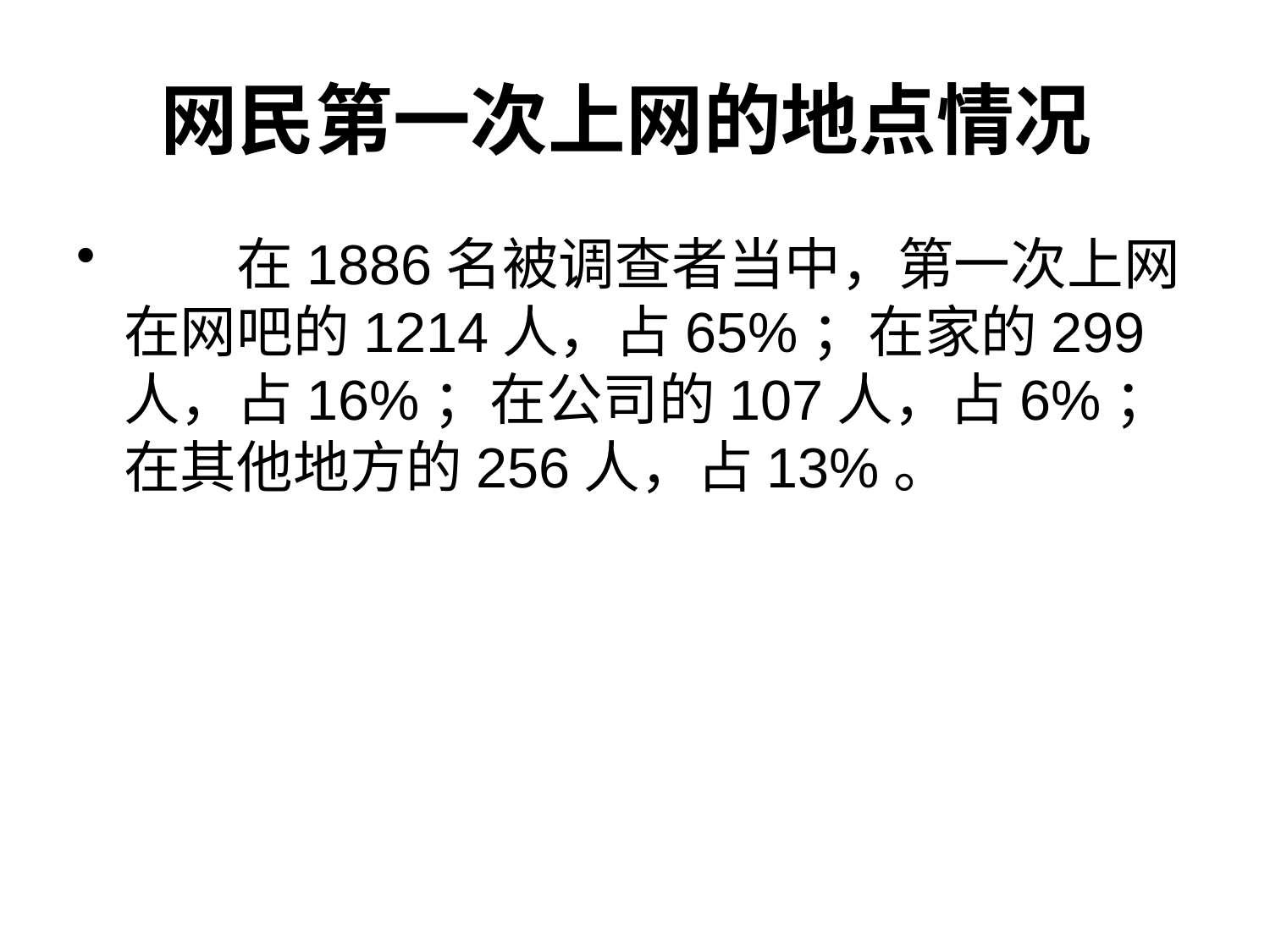

# 网民第一次上网的地点情况
　　在1886名被调查者当中，第一次上网在网吧的1214人，占65%；在家的299人，占16%；在公司的107人，占6%；在其他地方的256人，占13%。